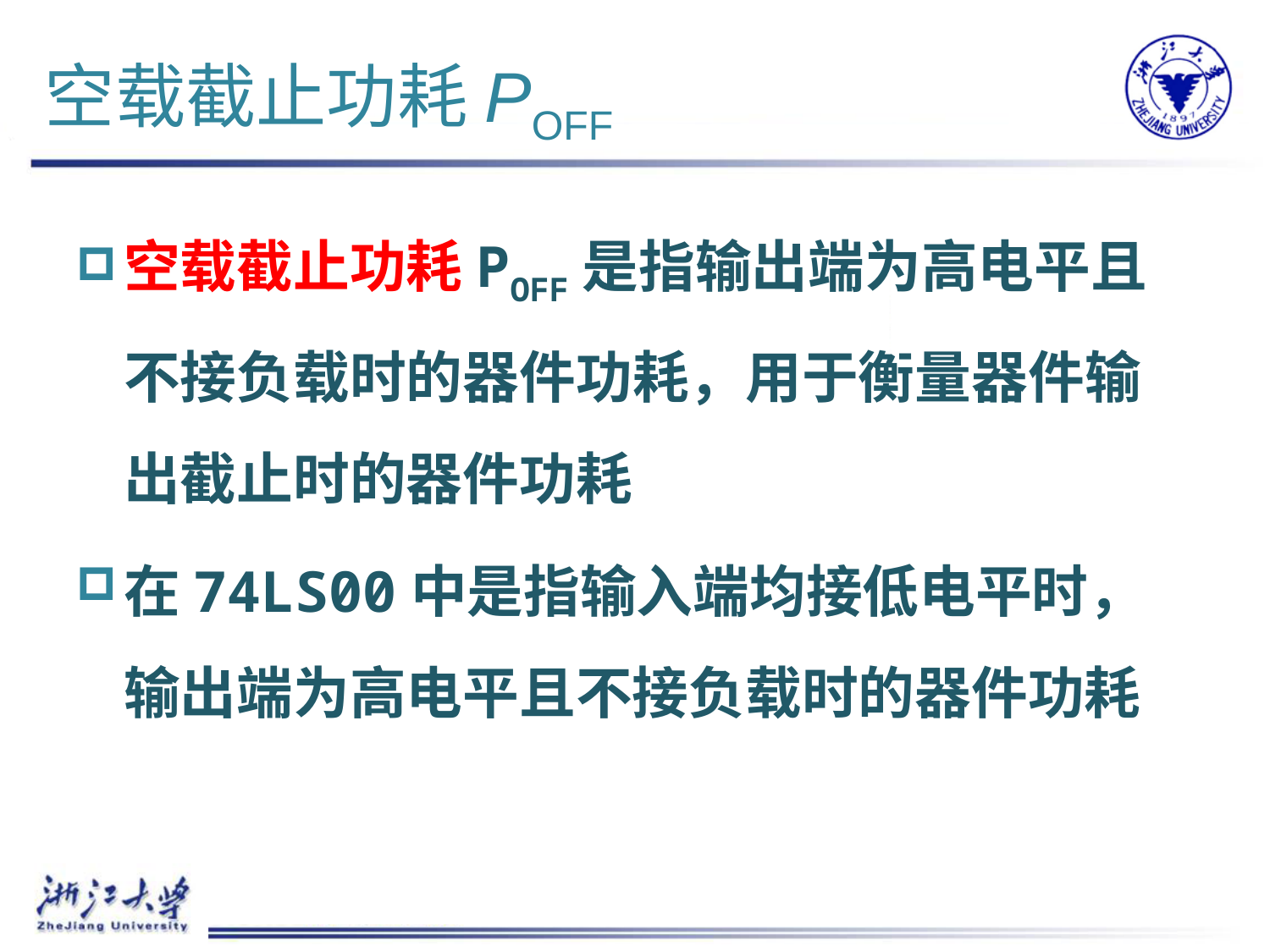

# 空载截止功耗POFF
空载截止功耗POFF是指输出端为高电平且不接负载时的器件功耗，用于衡量器件输出截止时的器件功耗
在74LS00中是指输入端均接低电平时，输出端为高电平且不接负载时的器件功耗